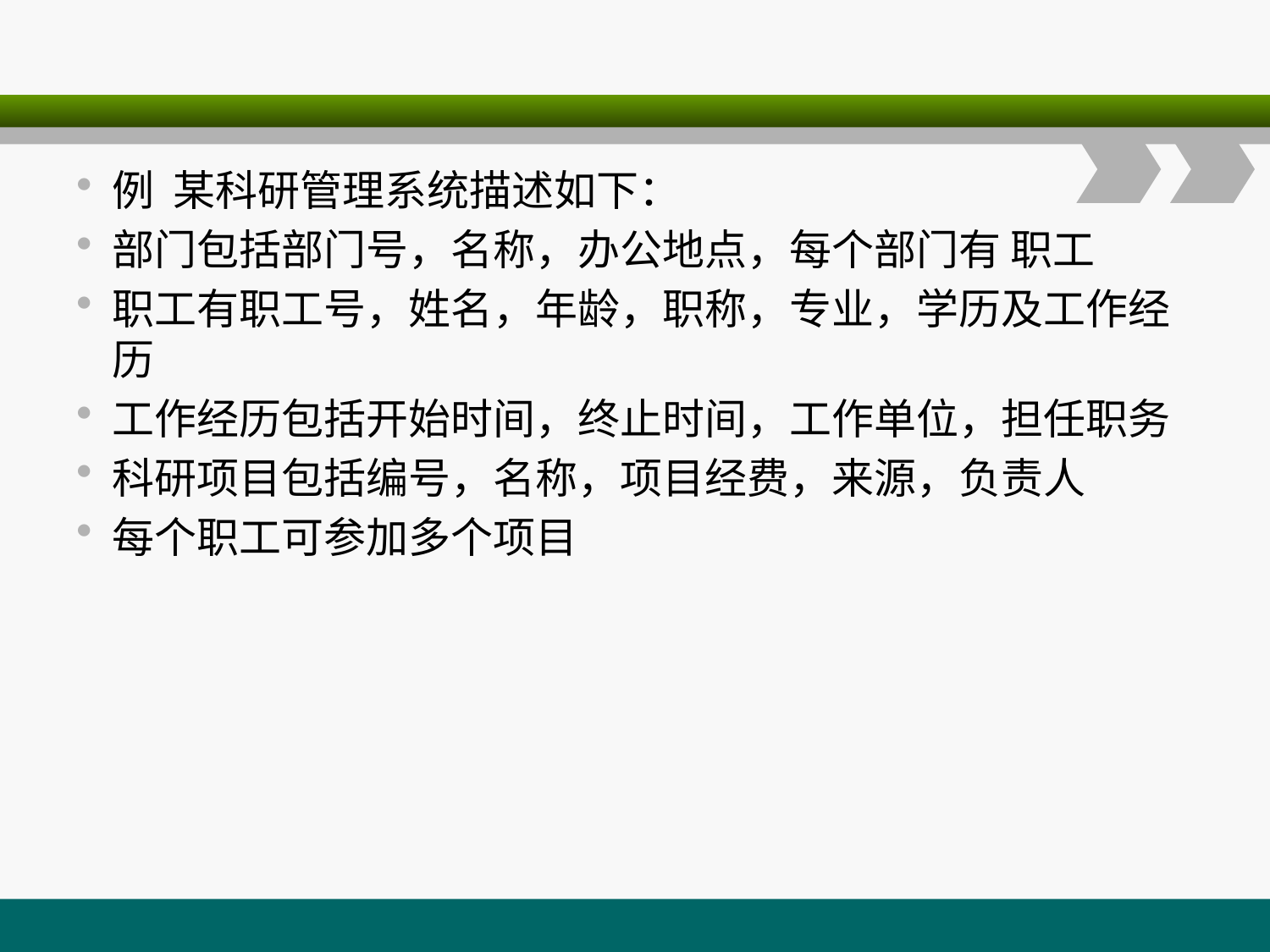

例  某科研管理系统描述如下：
部门包括部门号，名称，办公地点，每个部门有 职工
职工有职工号，姓名，年龄，职称，专业，学历及工作经历
工作经历包括开始时间，终止时间，工作单位，担任职务
科研项目包括编号，名称，项目经费，来源，负责人
每个职工可参加多个项目